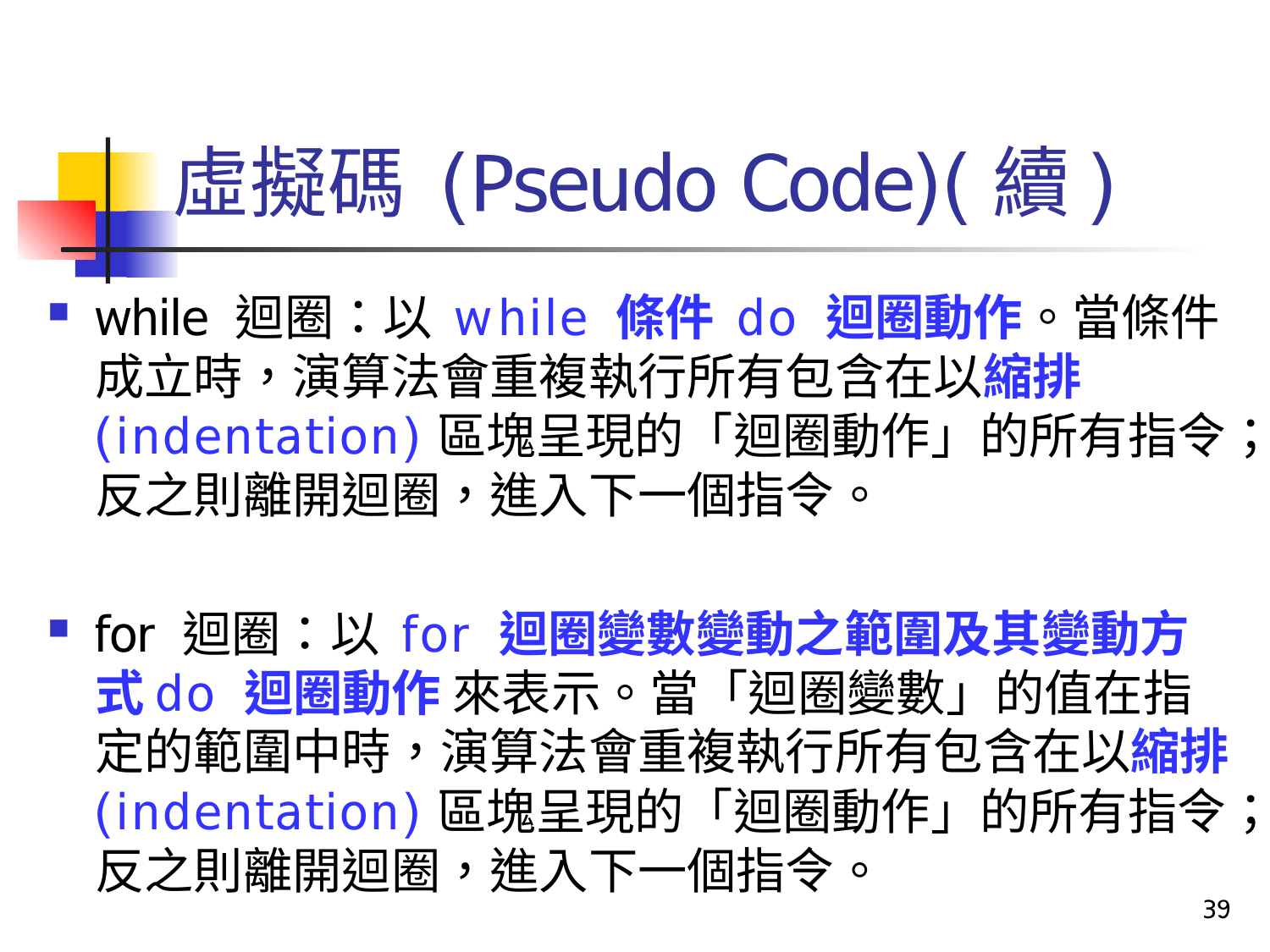

# 虛擬碼 (Pseudo Code)(續)
while 迴圈：以 while 條件 do 迴圈動作。當條件成立時，演算法會重複執行所有包含在以縮排(indentation)區塊呈現的「迴圈動作」的所有指令；反之則離開迴圈，進入下一個指令。

for 迴圈：以 for 迴圈變數變動之範圍及其變動方式do 迴圈動作 來表示。當「迴圈變數」的值在指定的範圍中時，演算法會重複執行所有包含在以縮排(indentation)區塊呈現的「迴圈動作」的所有指令；反之則離開迴圈，進入下一個指令。
39